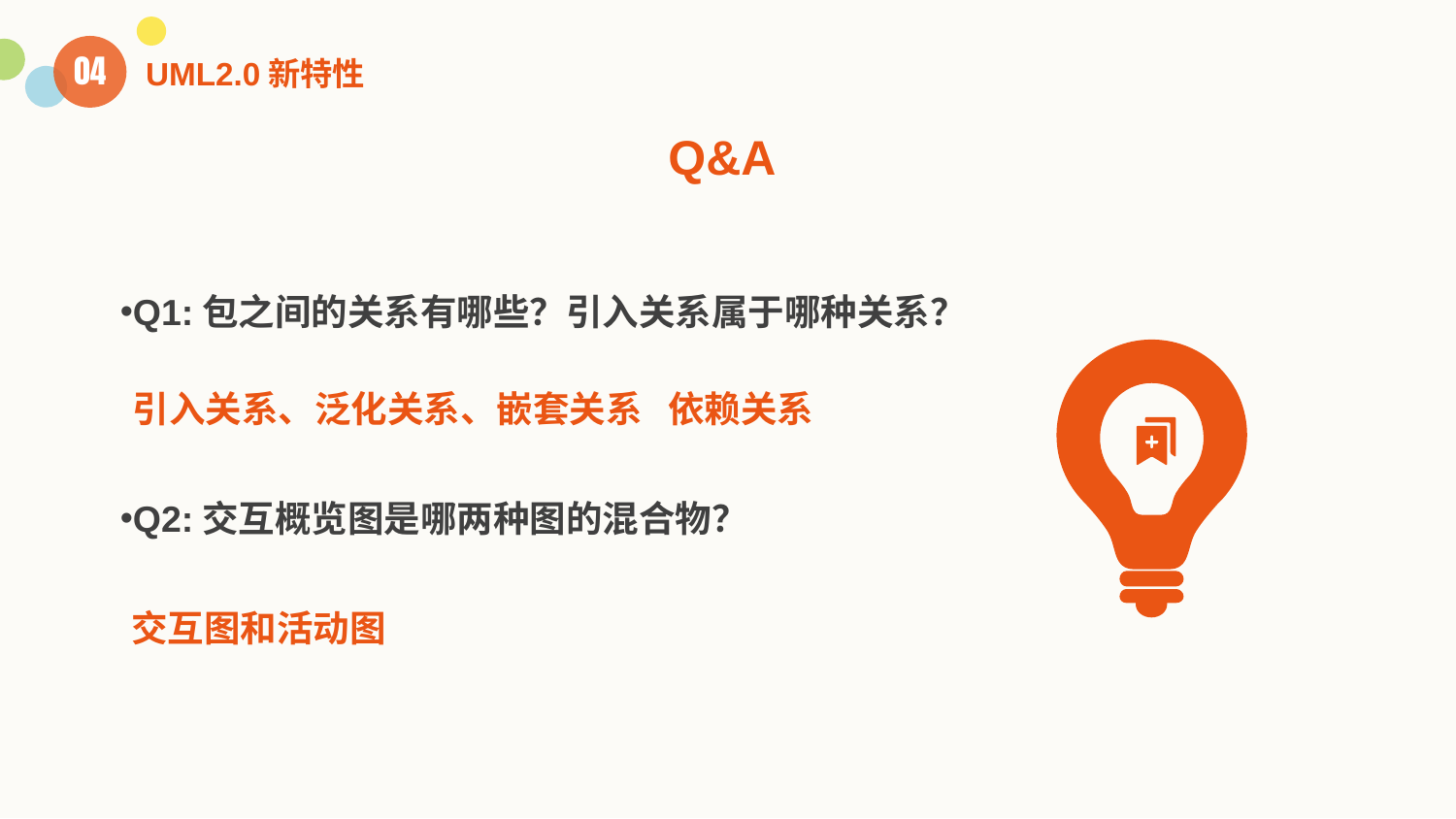

04
UML2.0新特性

Q&A
Q1:包之间的关系有哪些？引入关系属于哪种关系？

引入关系、泛化关系、嵌套关系
依赖关系
Q2:交互概览图是哪两种图的混合物？
交互图和活动图